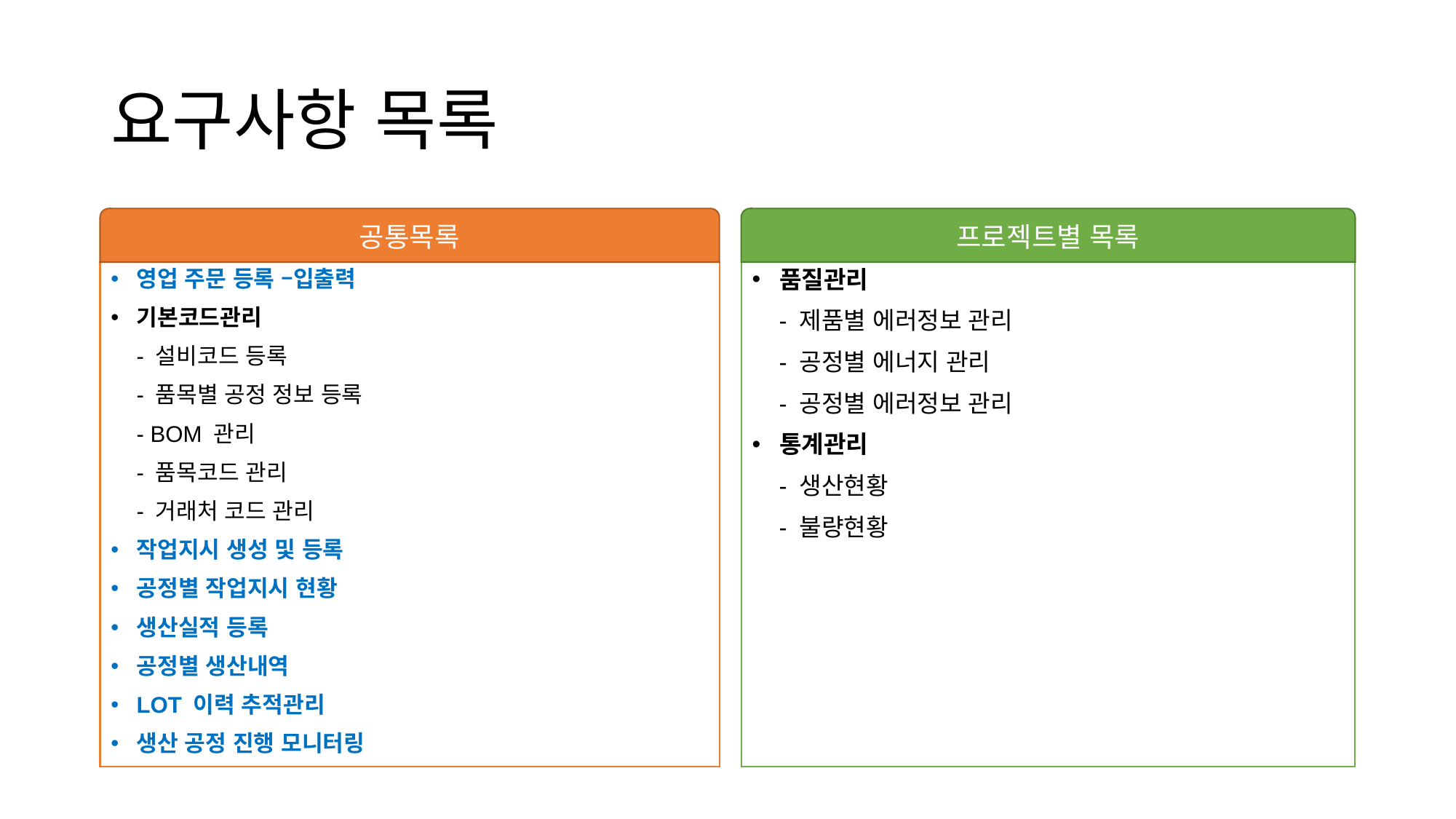

# 요구사항 목록
프로젝트별 목록
공통목록
영업 주문 등록 –입출력
기본코드관리
    - 설비코드 등록
    - 품목별 공정 정보 등록
    - BOM 관리
    - 품목코드 관리
    - 거래처 코드 관리
작업지시 생성 및 등록
공정별 작업지시 현황
생산실적 등록
공정별 생산내역
LOT 이력 추적관리
생산 공정 진행 모니터링
품질관리
    - 제품별 에러정보 관리
    - 공정별 에너지 관리
    - 공정별 에러정보 관리
통계관리
    - 생산현황
    - 불량현황